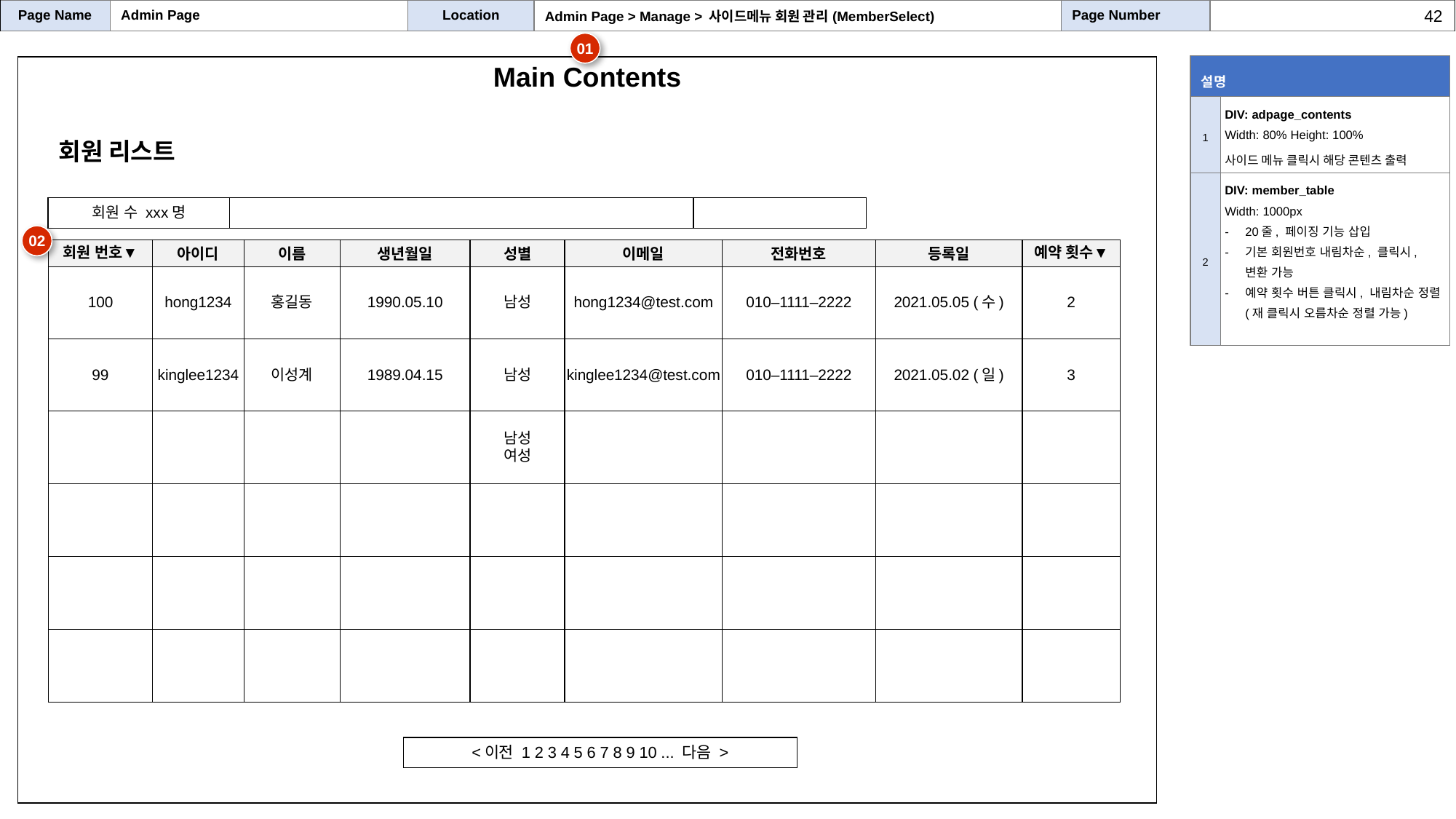

| Page Name | Admin Page | Location | Admin Page > Manage > 사이드메뉴 회원 관리(MemberSelect) | Page Number |  |
| --- | --- | --- | --- | --- | --- |
42
01
| 설명 |  |
| --- | --- |
| 1 | DIV: adpage\_contents Width: 80% Height: 100% 사이드 메뉴 클릭시 해당 콘텐츠 출력 |
| 2 | DIV: member\_table Width: 1000px 20줄, 페이징 기능 삽입 기본 회원번호 내림차순, 클릭시, 변환 가능 예약 횟수 버튼 클릭시, 내림차순 정렬(재 클릭시 오름차순 정렬 가능) |
| Main Contents |
| --- |

회원 리스트

| 회원 수 xxx명 |  |  |
| --- | --- | --- |
02
| 회원 번호▼ | 아이디 | 이름 | 생년월일 | 성별 | 이메일 | 전화번호 | 등록일 | 예약 횟수▼ |
| --- | --- | --- | --- | --- | --- | --- | --- | --- |
| 100 | hong1234 | 홍길동 | 1990.05.10 | 남성 | hong1234@test.com | 010–1111–2222 | 2021.05.05 (수) | 2 |
| 99 | kinglee1234 | 이성계 | 1989.04.15 | 남성 | kinglee1234@test.com | 010–1111–2222 | 2021.05.02 (일) | 3 |
|  |  |  |  | 남성 여성 |  |  |  |  |
|  |  |  |  |  |  |  |  |  |
|  |  |  |  |  |  |  |  |  |
|  |  |  |  |  |  |  |  |  |
| <이전 1 2 3 4 5 6 7 8 9 10 ... 다음 > |
| --- |